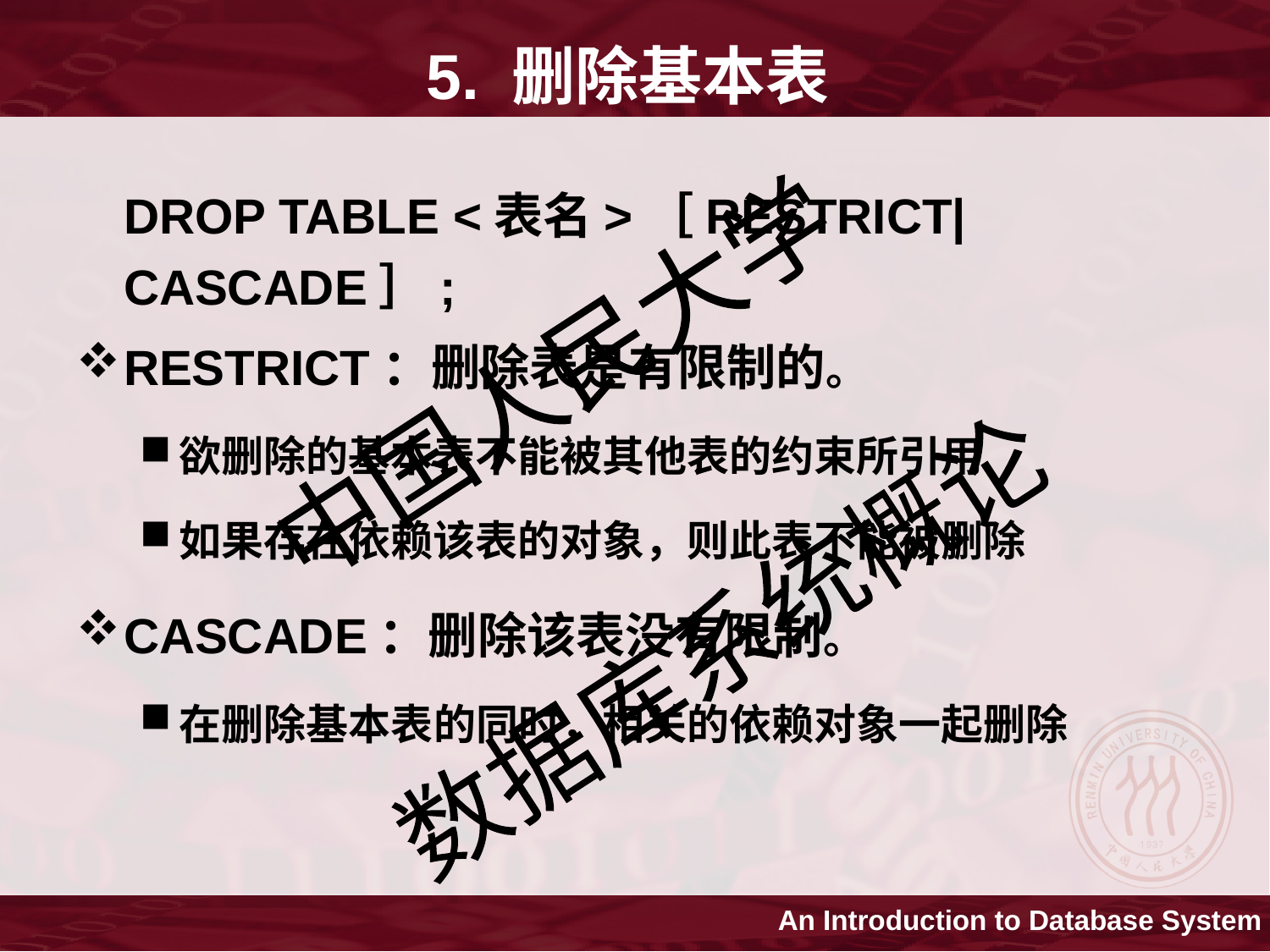

# 5. 删除基本表
	DROP TABLE <表名>［RESTRICT| CASCADE］;
RESTRICT：删除表是有限制的。
欲删除的基本表不能被其他表的约束所引用
如果存在依赖该表的对象，则此表不能被删除
CASCADE：删除该表没有限制。
在删除基本表的同时，相关的依赖对象一起删除